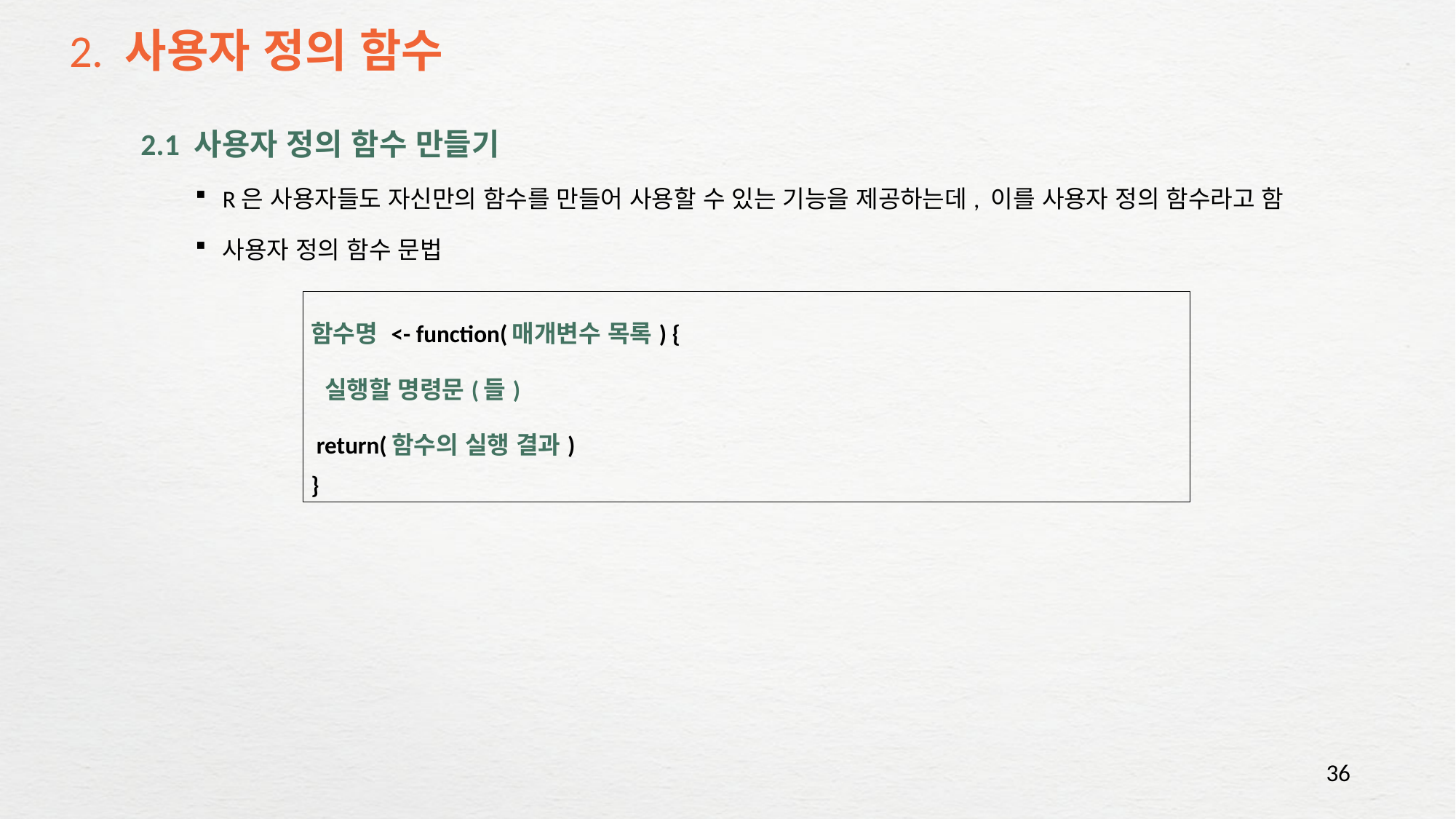

# 2. 사용자 정의 함수
2.1 사용자 정의 함수 만들기
R은 사용자들도 자신만의 함수를 만들어 사용할 수 있는 기능을 제공하는데, 이를 사용자 정의 함수라고 함
사용자 정의 함수 문법

| 함수명 <- function(매개변수 목록) { 실행할 명령문(들) return(함수의 실행 결과) } |
| --- |
36